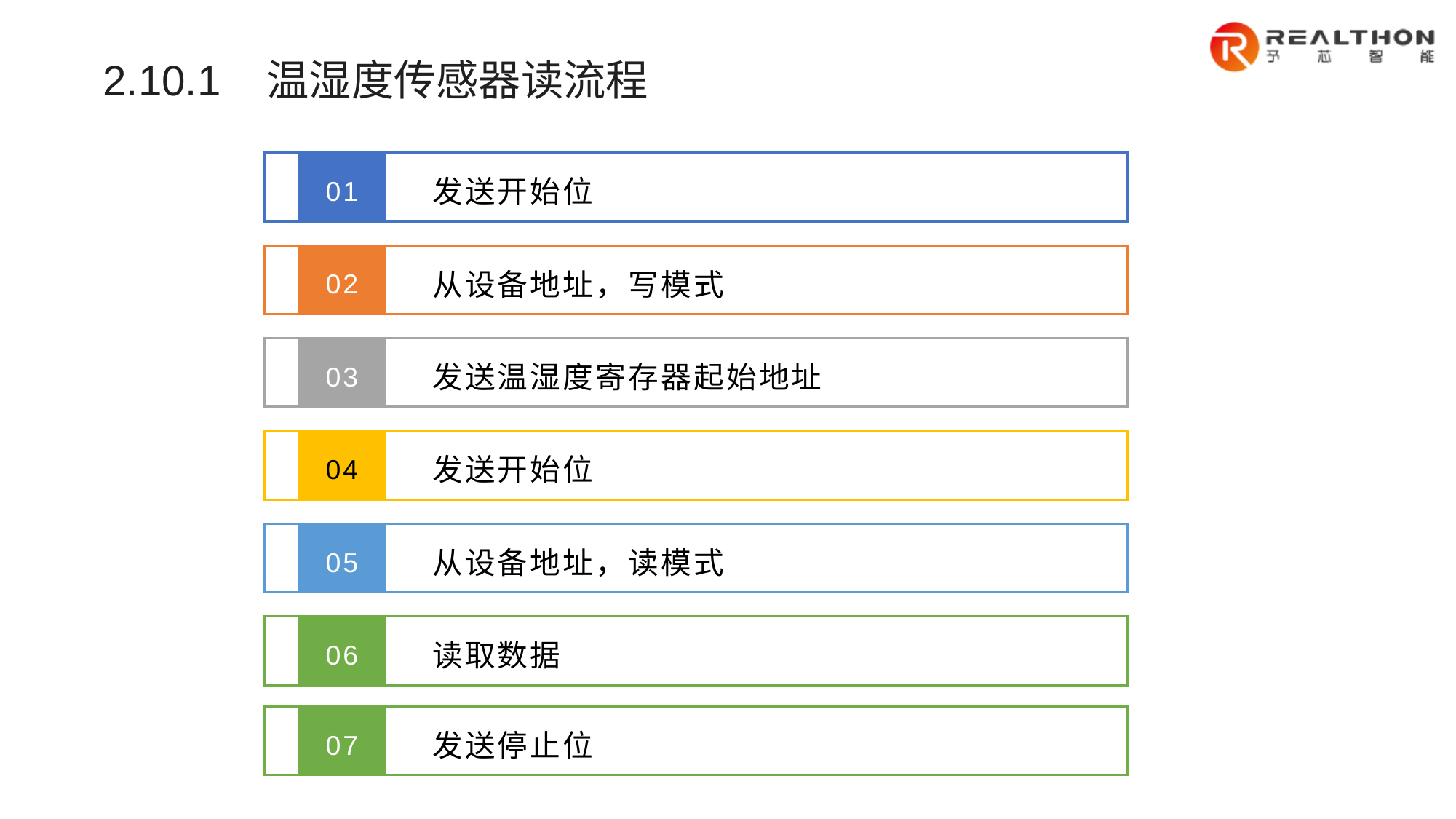

2.10.1   温湿度传感器读流程
发送开始位

01
从设备地址，写模式

02
发送温湿度寄存器起始地址

03
发送开始位

04
从设备地址，读模式

05
读取数据

06
发送停止位

07